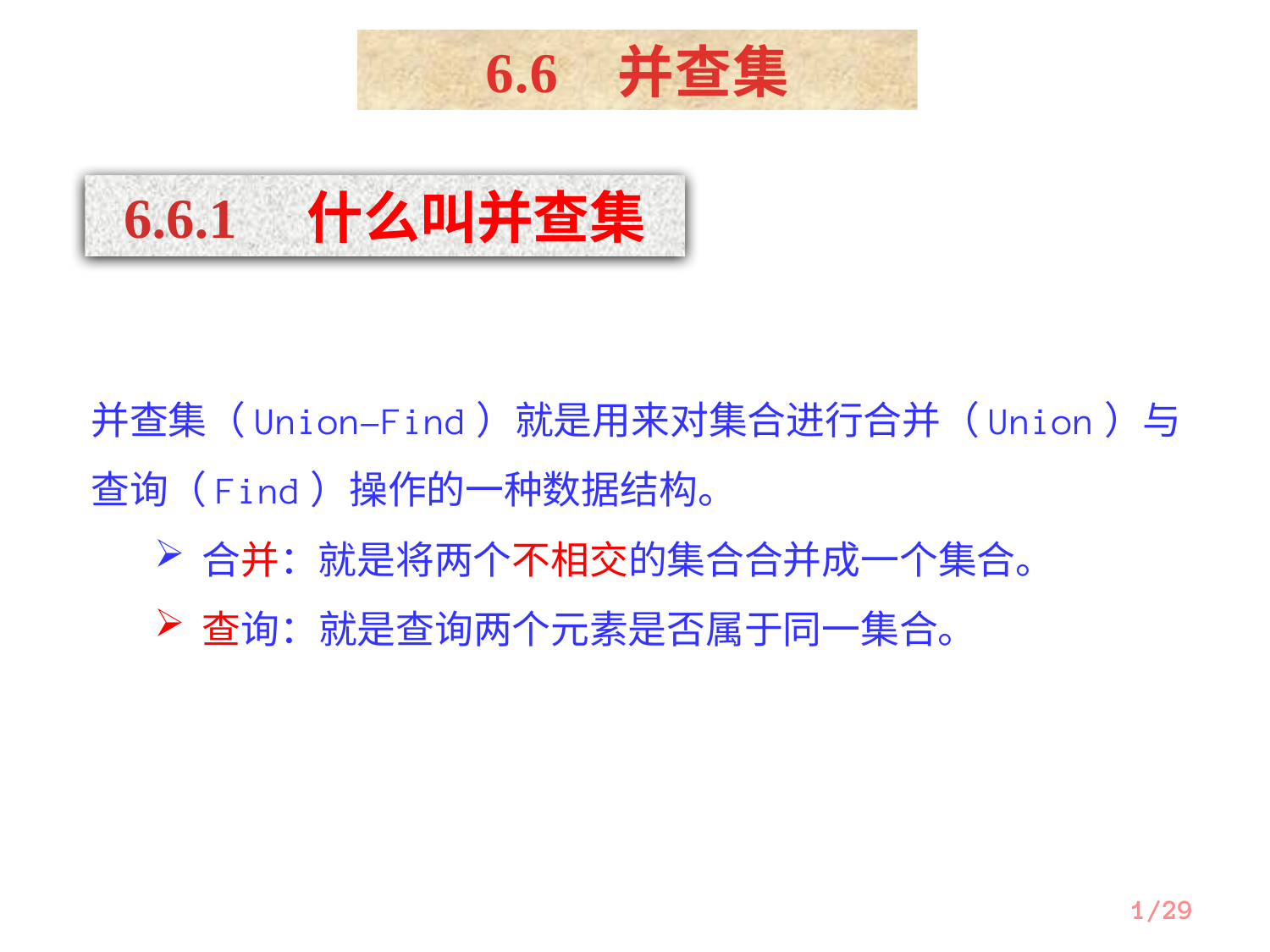

6.6   并查集
6.6.1    什么叫并查集
并查集（Union-Find）就是用来对集合进行合并（Union）与查询（Find）操作的一种数据结构。
合并：就是将两个不相交的集合合并成一个集合。
查询：就是查询两个元素是否属于同一集合。
1/29